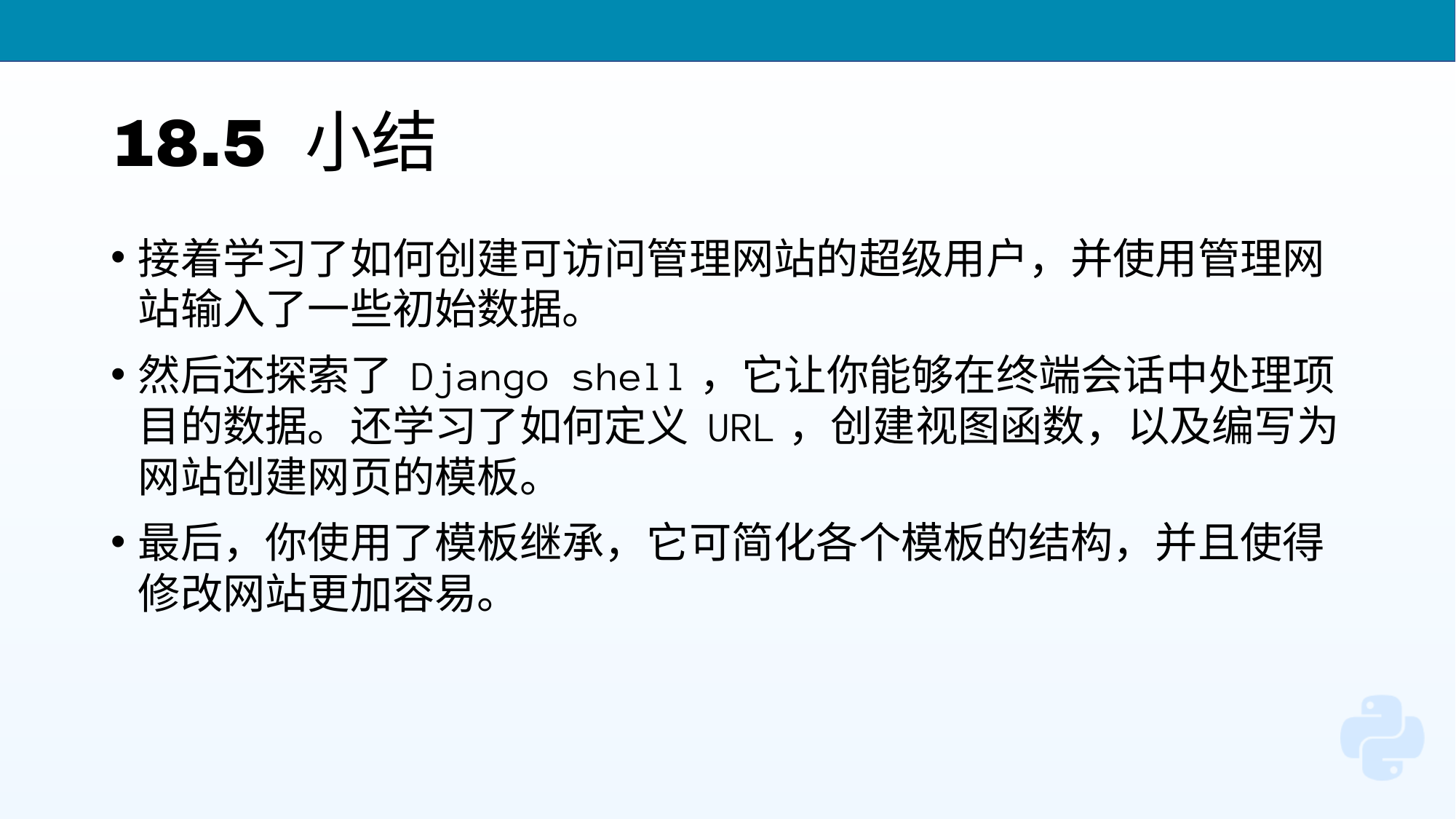

# 18.5 小结
接着学习了如何创建可访问管理网站的超级用户，并使用管理网站输入了一些初始数据。
然后还探索了 Django shell，它让你能够在终端会话中处理项目的数据。还学习了如何定义 URL，创建视图函数，以及编写为网站创建网页的模板。
最后，你使用了模板继承，它可简化各个模板的结构，并且使得修改网站更加容易。